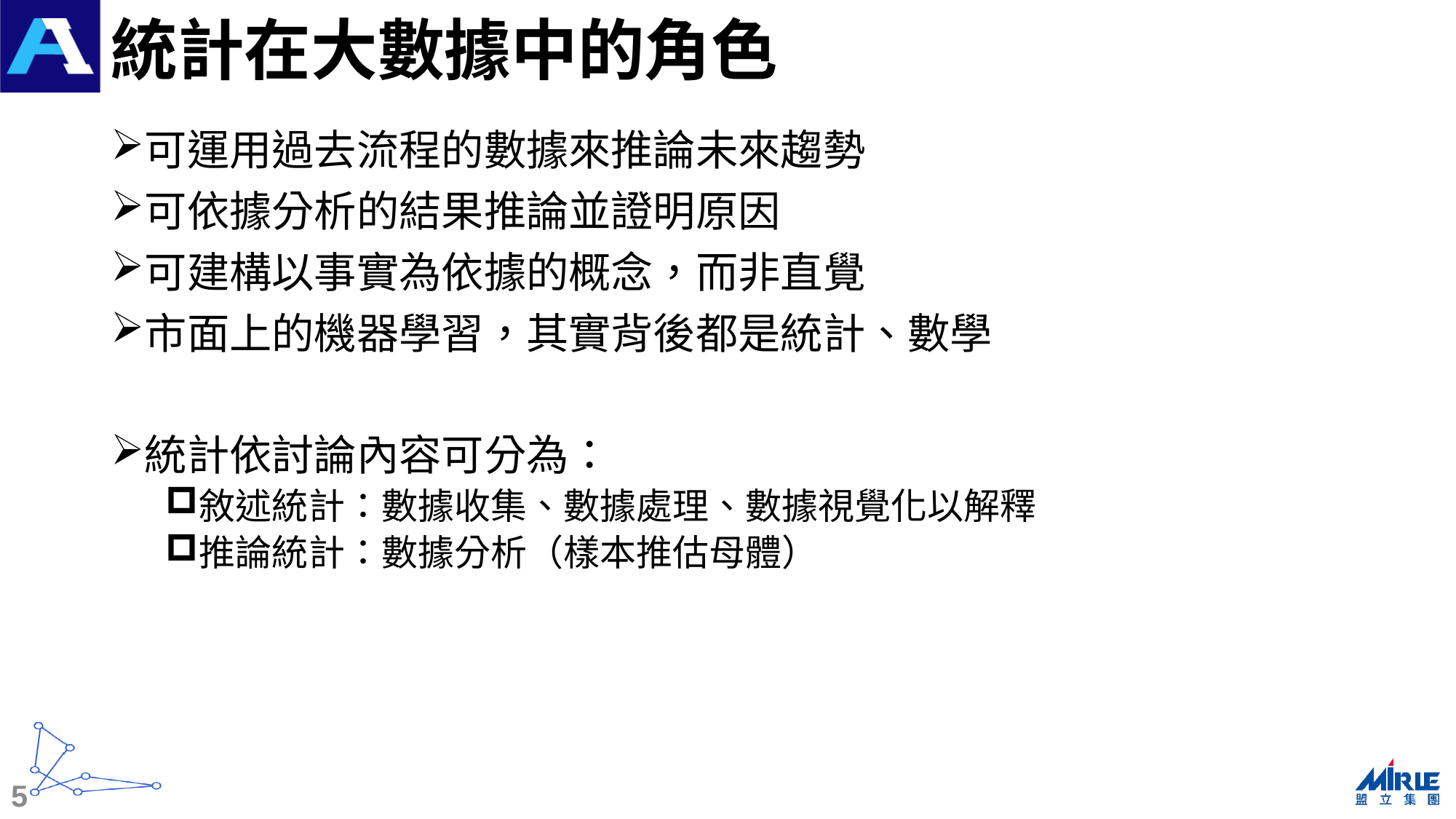

# 統計在大數據中的角色
可運用過去流程的數據來推論未來趨勢
可依據分析的結果推論並證明原因
可建構以事實為依據的概念，而非直覺
市面上的機器學習，其實背後都是統計、數學

統計依討論內容可分為：
敘述統計：數據收集、數據處理、數據視覺化以解釋
推論統計：數據分析（樣本推估母體）
5